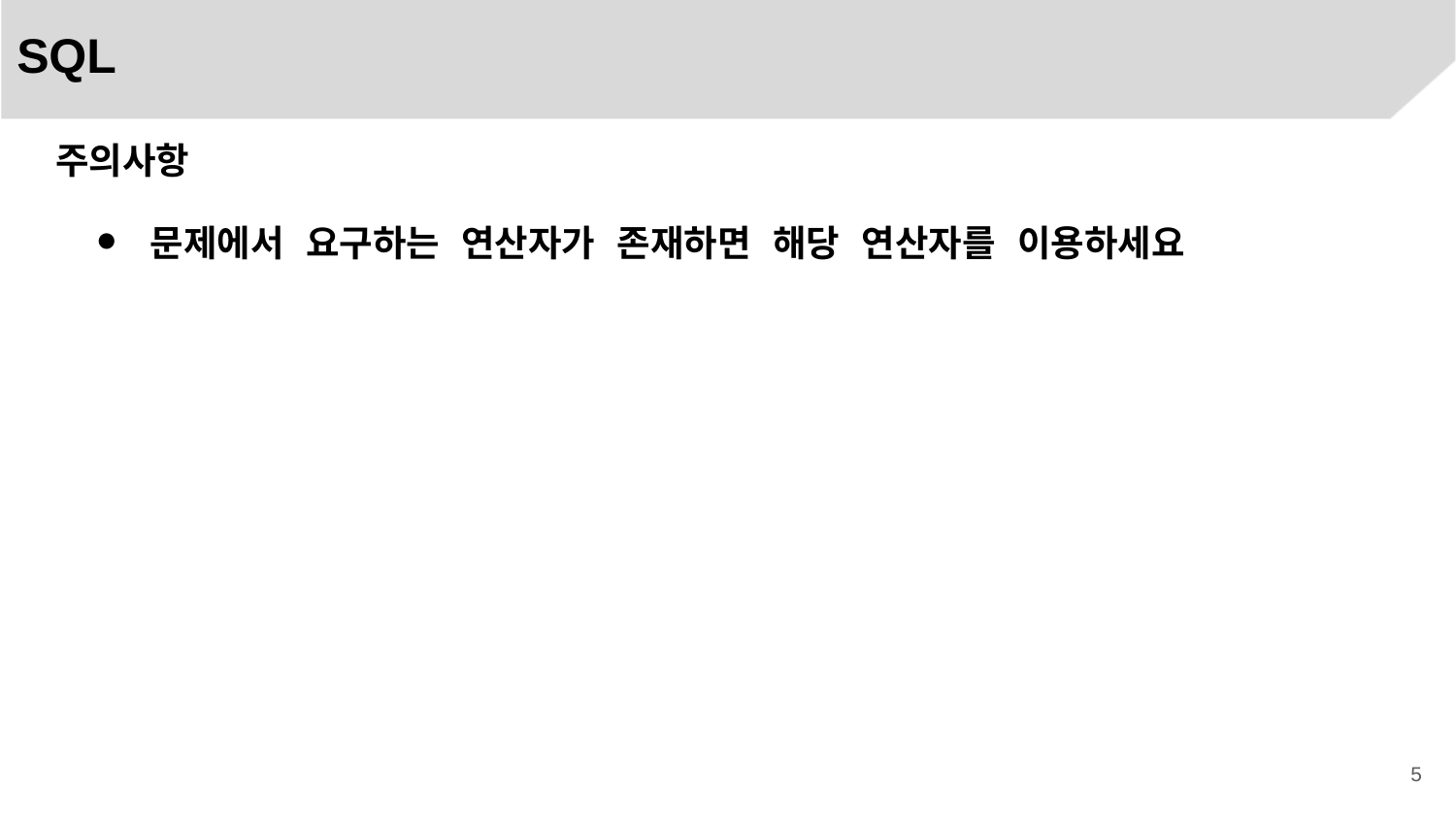

# SQL
주의사항
문제에서 요구하는 연산자가 존재하면 해당 연산자를 이용하세요
5